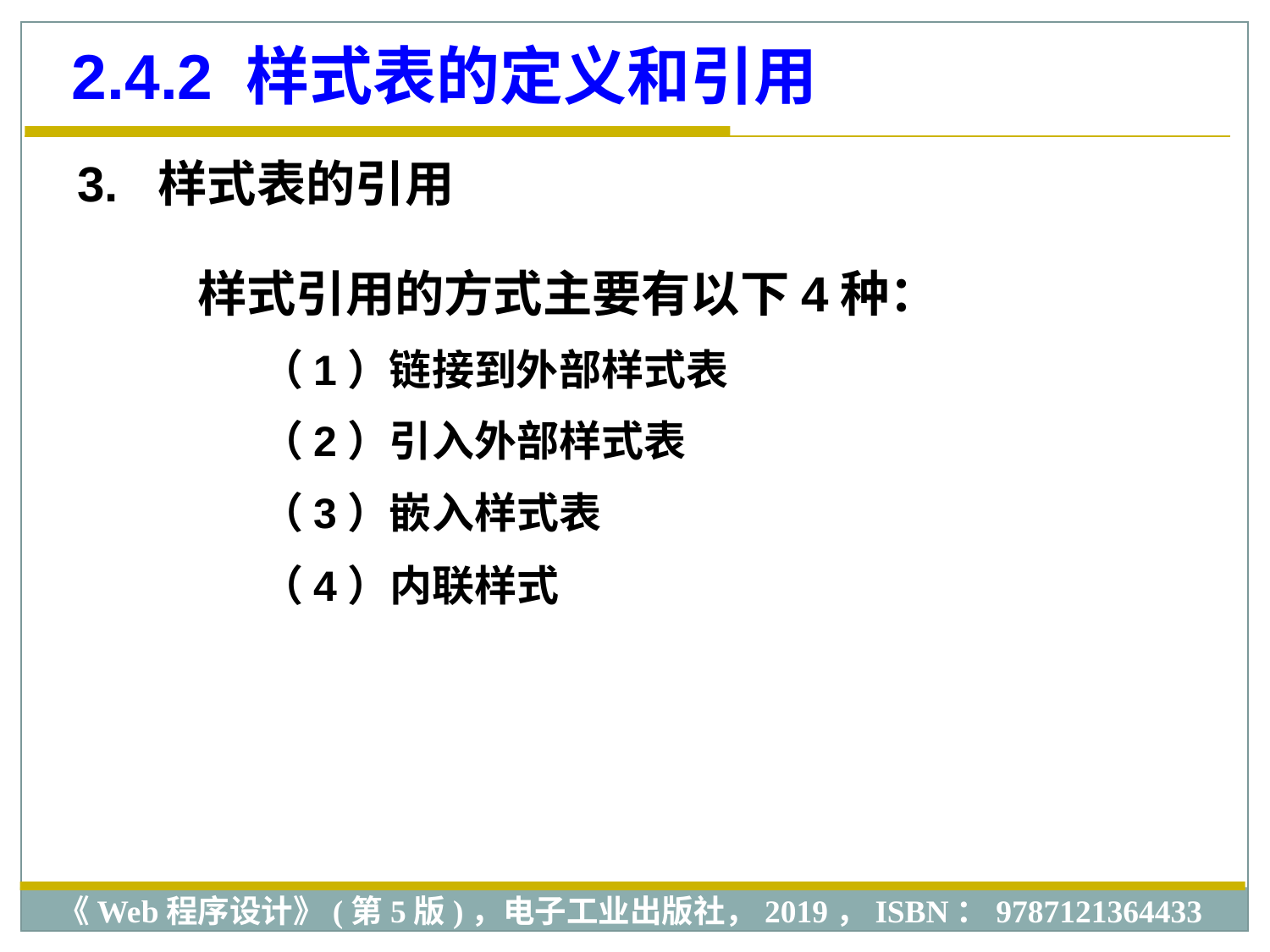

2.4.2 样式表的定义和引用
3.  样式表的引用
样式引用的方式主要有以下4种：
（1）链接到外部样式表
（2）引入外部样式表
（3）嵌入样式表
（4）内联样式